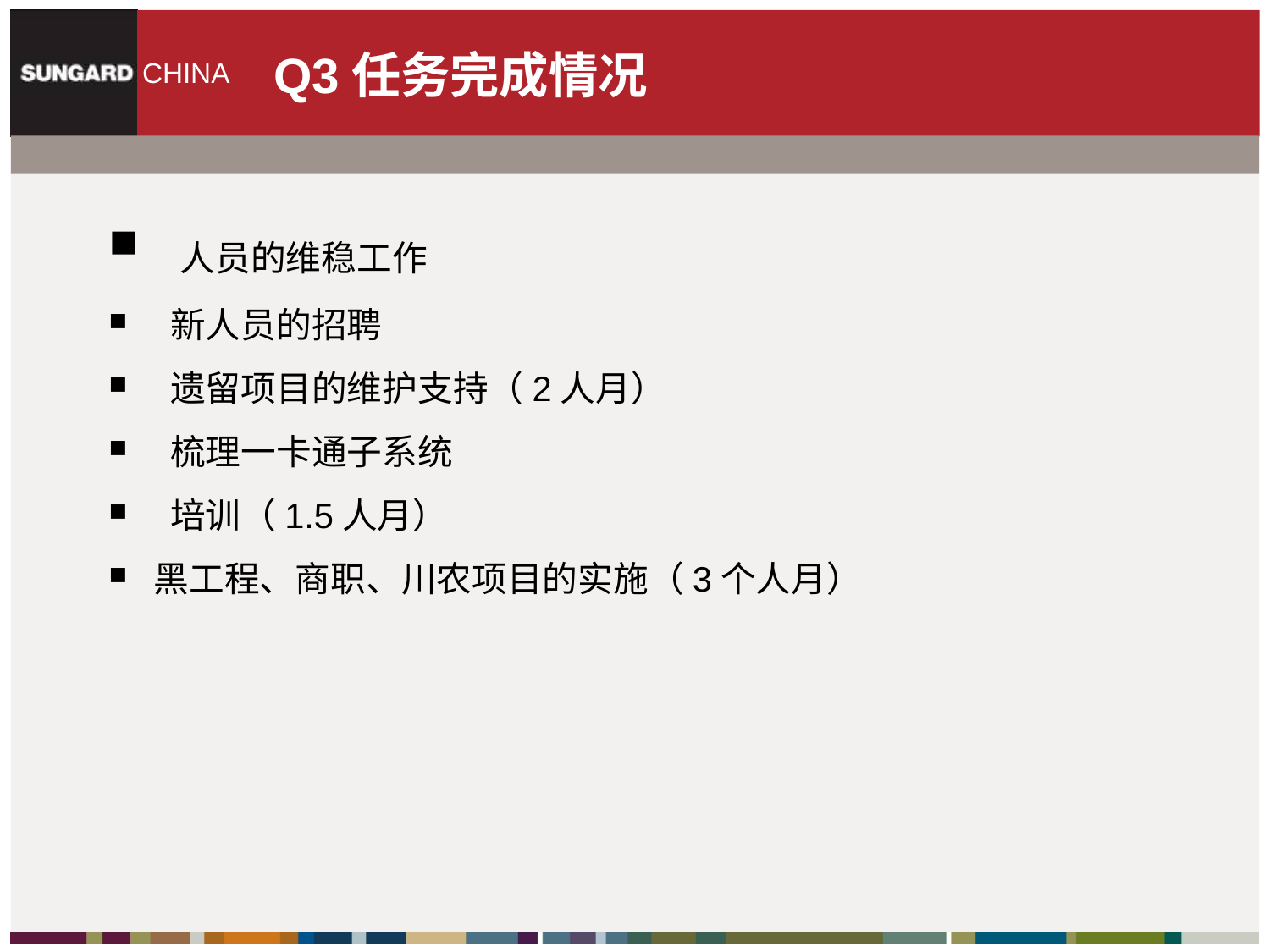

Q3任务完成情况
 人员的维稳工作
 新人员的招聘
 遗留项目的维护支持（2人月）
 梳理一卡通子系统
 培训（1.5人月）
黑工程、商职、川农项目的实施（3个人月）